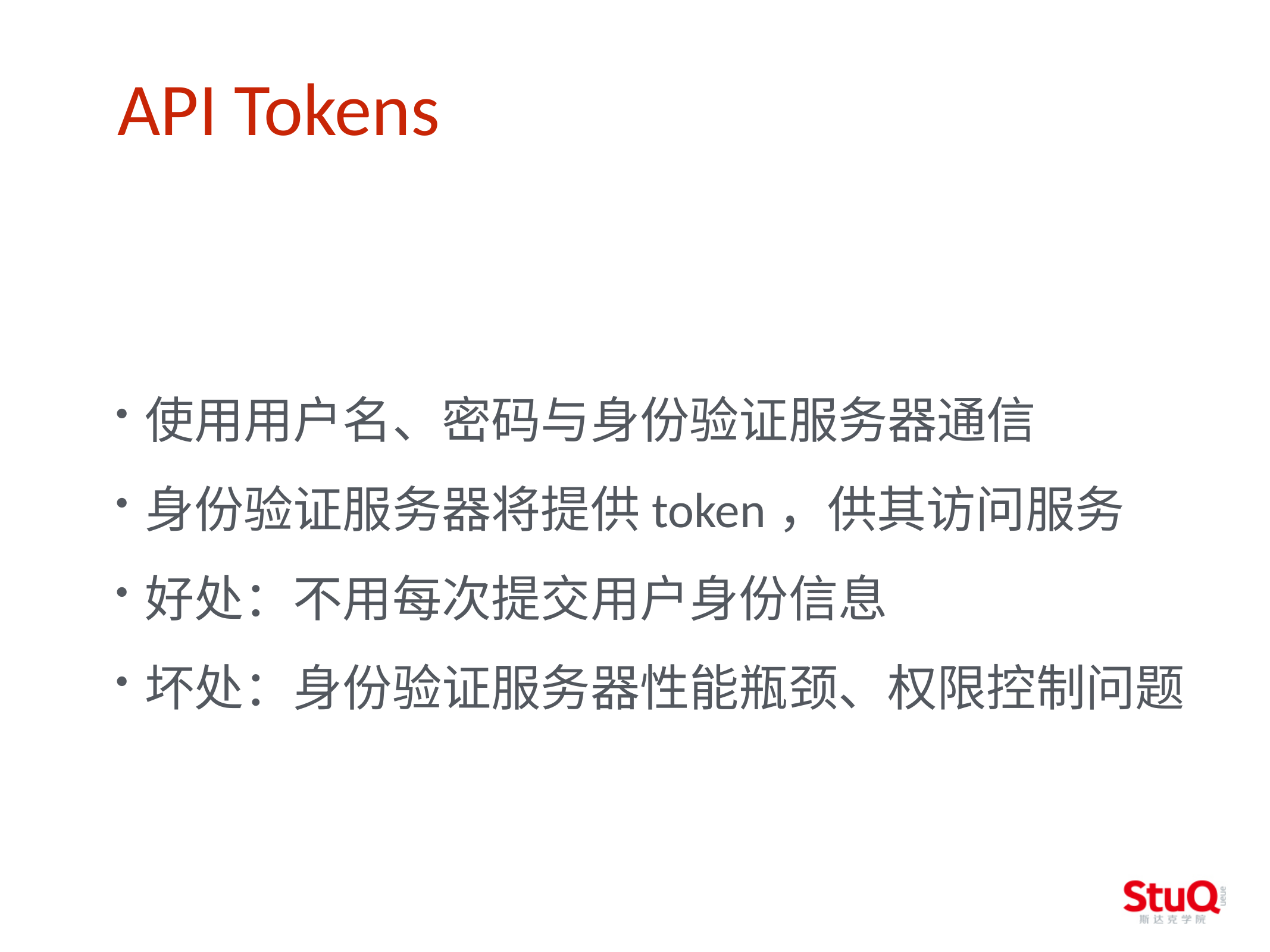

API Tokens
使用用户名、密码与身份验证服务器通信
身份验证服务器将提供token，供其访问服务
好处：不用每次提交用户身份信息
坏处：身份验证服务器性能瓶颈、权限控制问题